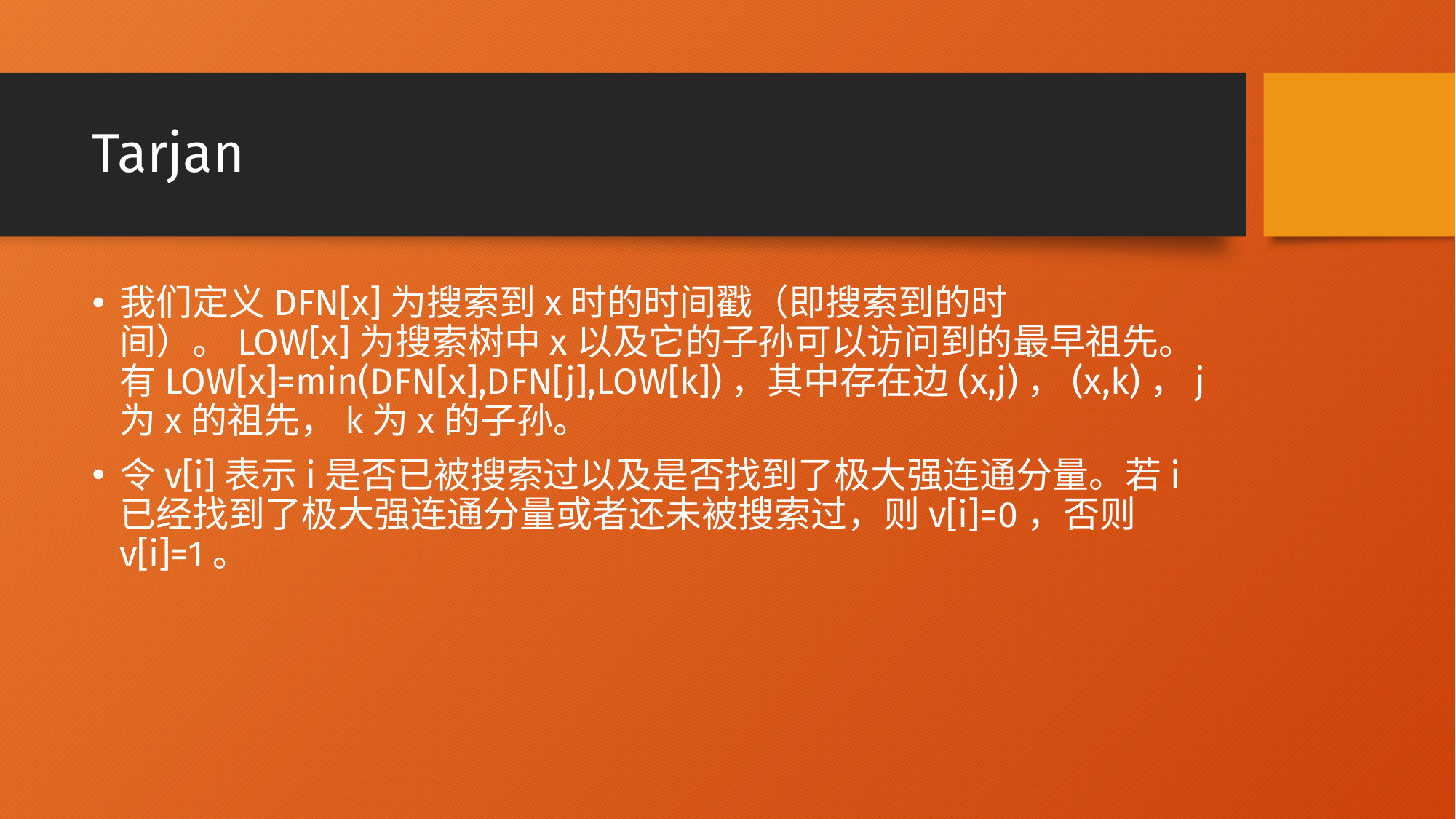

# Tarjan
我们定义DFN[x]为搜索到x时的时间戳（即搜索到的时间）。LOW[x]为搜索树中x以及它的子孙可以访问到的最早祖先。有LOW[x]=min(DFN[x],DFN[j],LOW[k])，其中存在边(x,j)，(x,k)，j为x的祖先，k为x的子孙。
令v[i]表示i是否已被搜索过以及是否找到了极大强连通分量。若i已经找到了极大强连通分量或者还未被搜索过，则v[i]=0，否则v[i]=1。